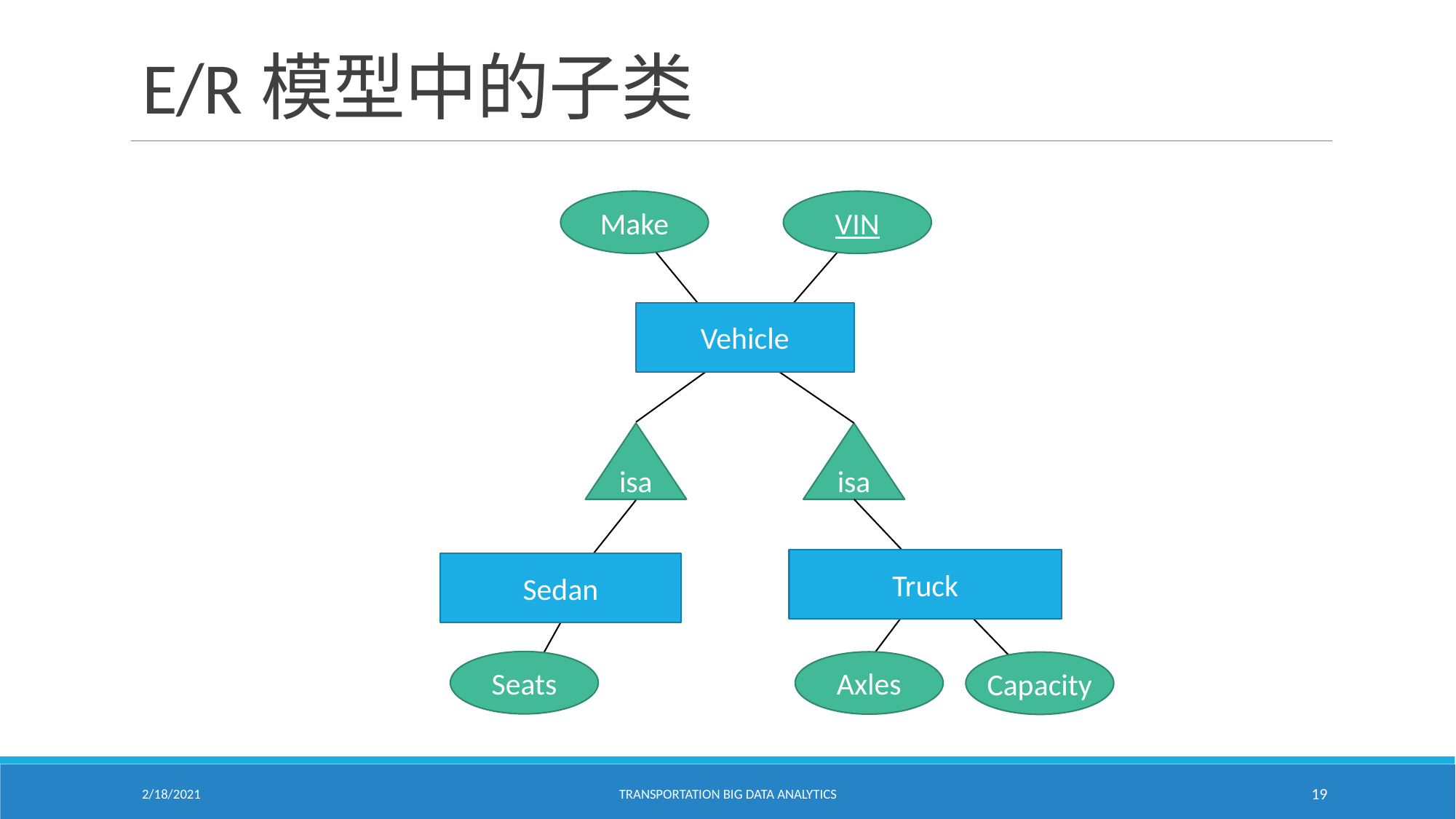

# E/R模型中的子类
Make
VIN

Vehicle

isa
isa

Truck
Sedan

Seats
Axles
Capacity
2/18/2021
Transportation Big Data Analytics
19